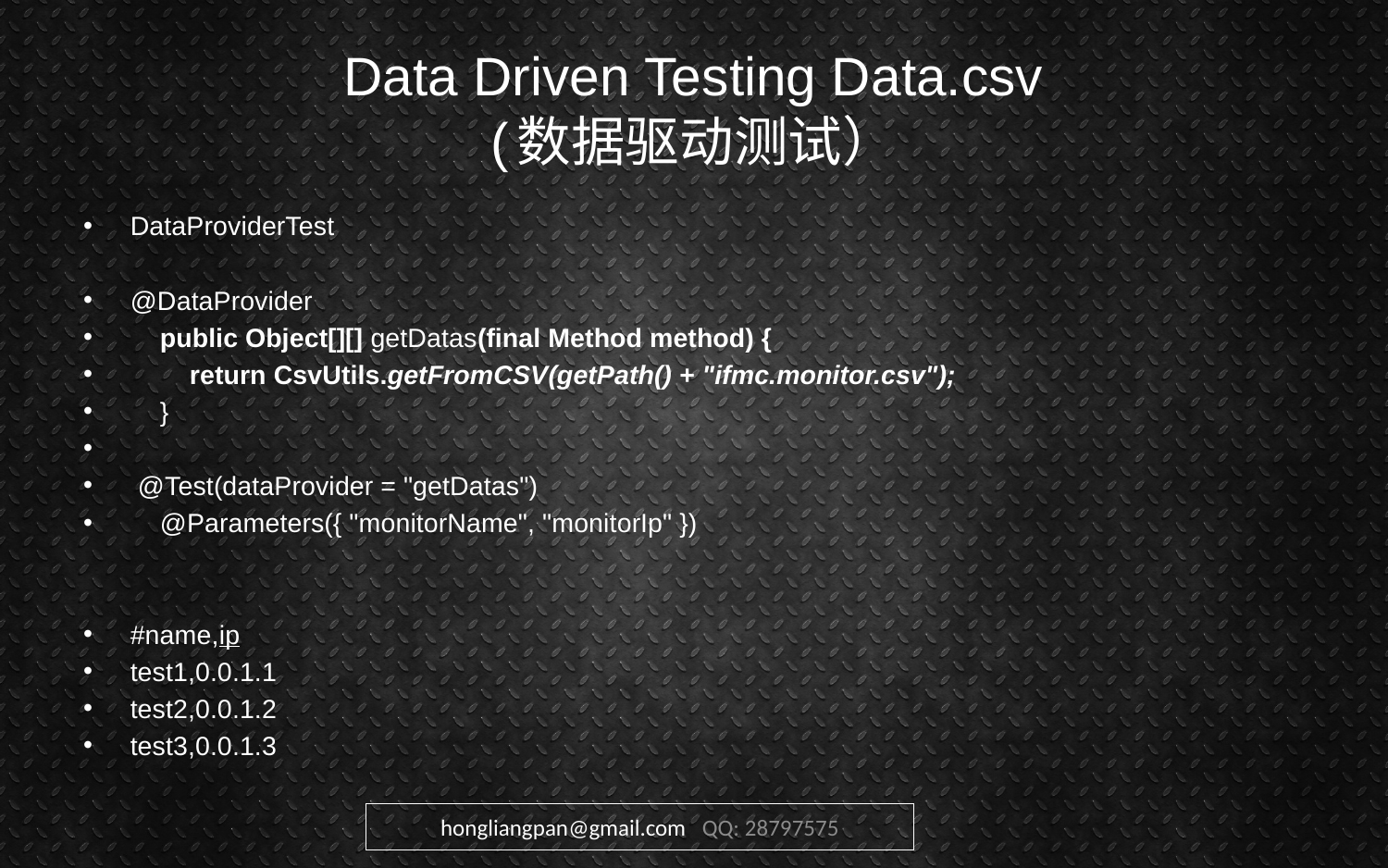

# Data Driven Testing Data.csv (数据驱动测试）
DataProviderTest

@DataProvider
    public Object[][] getDatas(final Method method) {
        return CsvUtils.getFromCSV(getPath() + "ifmc.monitor.csv");
    }

 @Test(dataProvider = "getDatas")
    @Parameters({ "monitorName", "monitorIp" })

#name,ip
test1,0.0.1.1
test2,0.0.1.2
test3,0.0.1.3